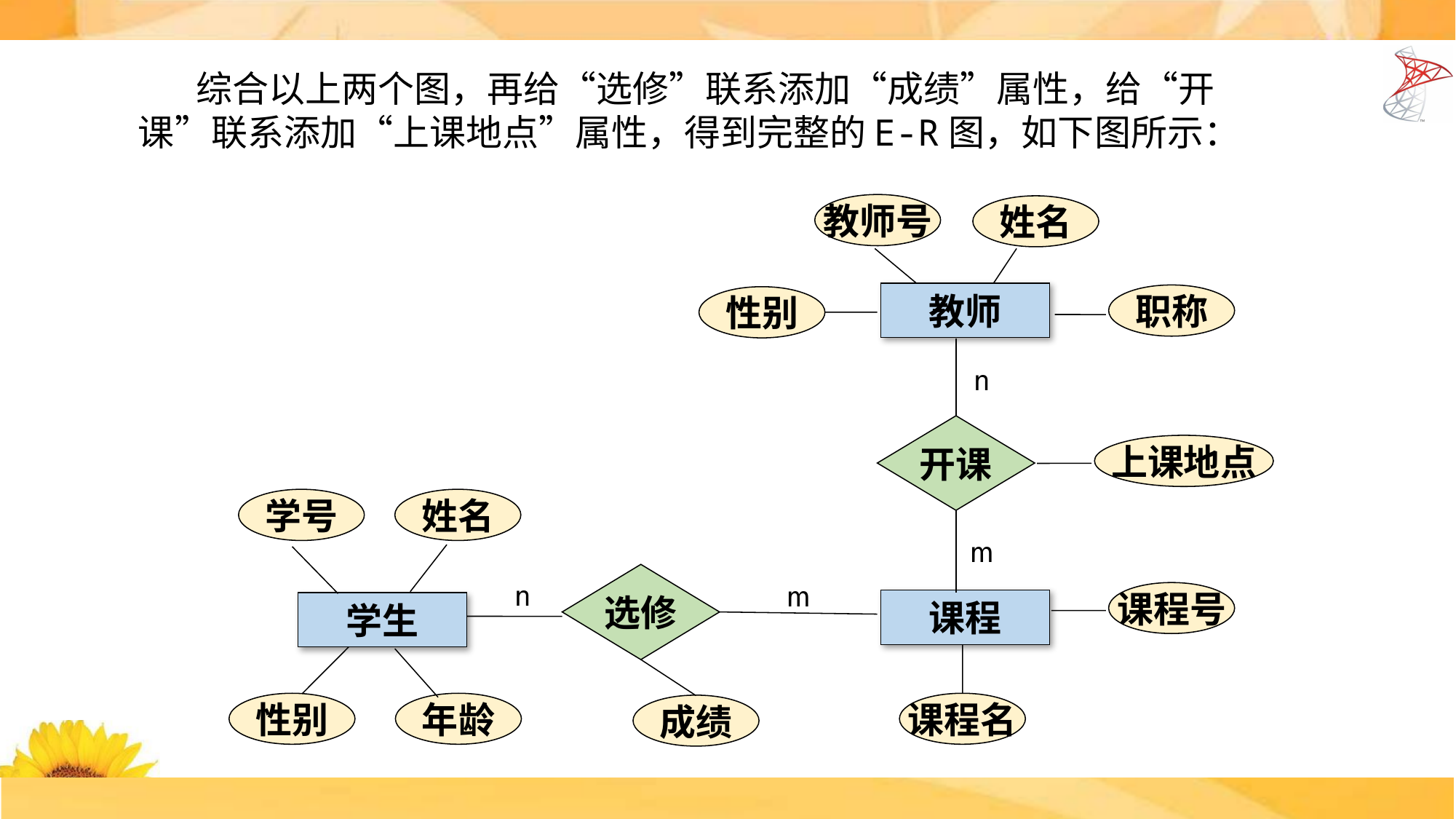

综合以上两个图，再给“选修”联系添加“成绩”属性，给“开课”联系添加“上课地点”属性，得到完整的E-R图，如下图所示：
教师号
姓名

教师

n
开课

m
选修
n
m
课程
学生

职称
性别

上课地点

学号
姓名

课程号

性别
年龄
课程名
成绩